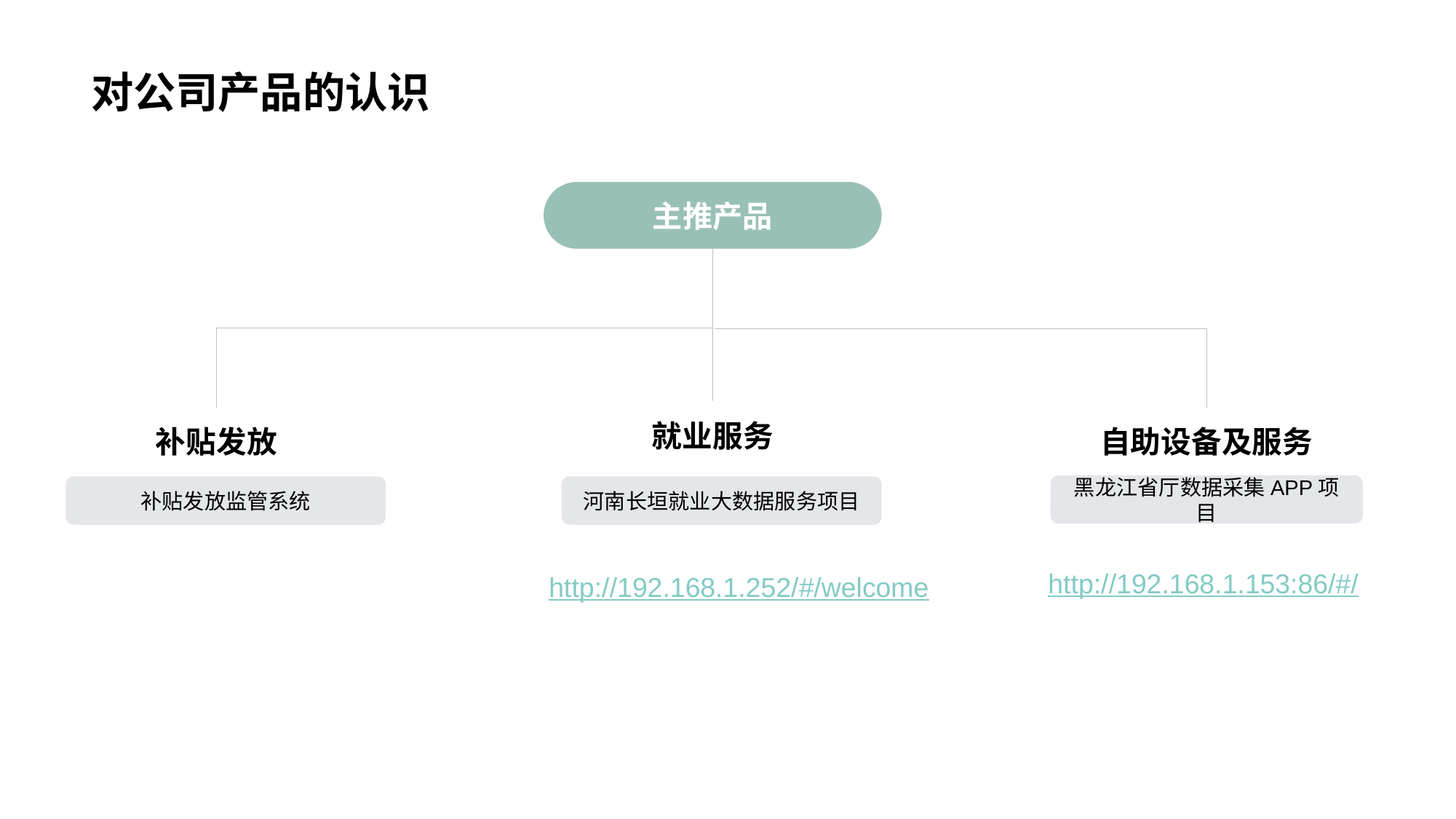

# 对公司产品的认识
主推产品
就业服务
补贴发放
自助设备及服务
黑龙江省厅数据采集APP项目
河南长垣就业大数据服务项目
补贴发放监管系统
http://192.168.1.153:86/#/
http://192.168.1.252/#/welcome